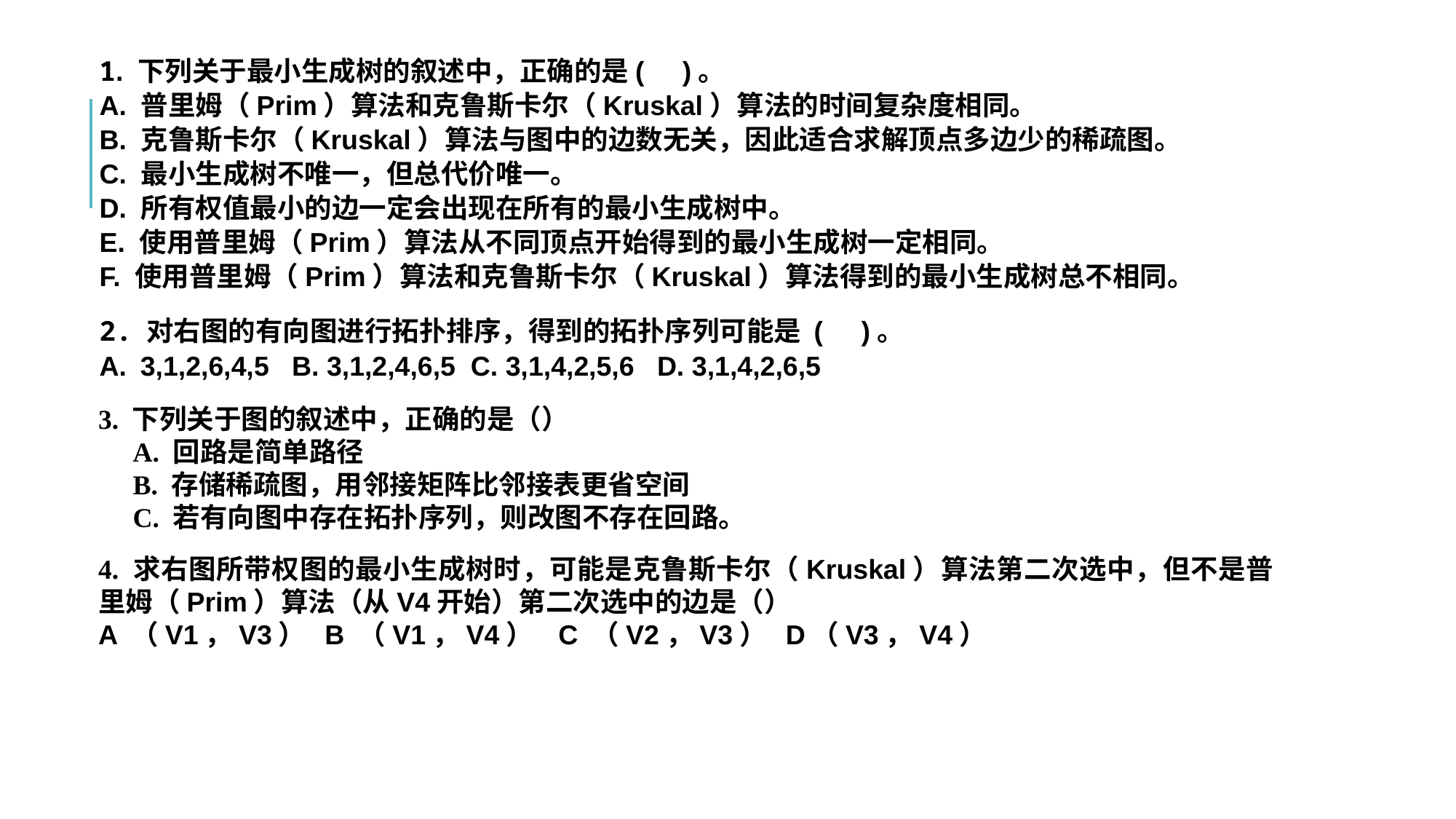

1. 下列关于最小生成树的叙述中，正确的是(     )。
A. 普里姆（Prim）算法和克鲁斯卡尔（Kruskal）算法的时间复杂度相同。
B. 克鲁斯卡尔（Kruskal）算法与图中的边数无关，因此适合求解顶点多边少的稀疏图。
C. 最小生成树不唯一，但总代价唯一。
D. 所有权值最小的边一定会出现在所有的最小生成树中。
E. 使用普里姆（Prim）算法从不同顶点开始得到的最小生成树一定相同。
F. 使用普里姆（Prim）算法和克鲁斯卡尔（Kruskal）算法得到的最小生成树总不相同。

2. 对右图的有向图进行拓扑排序，得到的拓扑序列可能是 (     )。
3,1,2,6,4,5   B. 3,1,2,4,6,5  C. 3,1,4,2,5,6   D. 3,1,4,2,6,5

3. 下列关于图的叙述中，正确的是（）
     A. 回路是简单路径
     B. 存储稀疏图，用邻接矩阵比邻接表更省空间
     C. 若有向图中存在拓扑序列，则改图不存在回路。

4. 求右图所带权图的最小生成树时，可能是克鲁斯卡尔（Kruskal）算法第二次选中，但不是普里姆（Prim）算法（从V4开始）第二次选中的边是（）
A （V1，V3）  B （V1，V4）   C （V2，V3）  D（V3，V4）